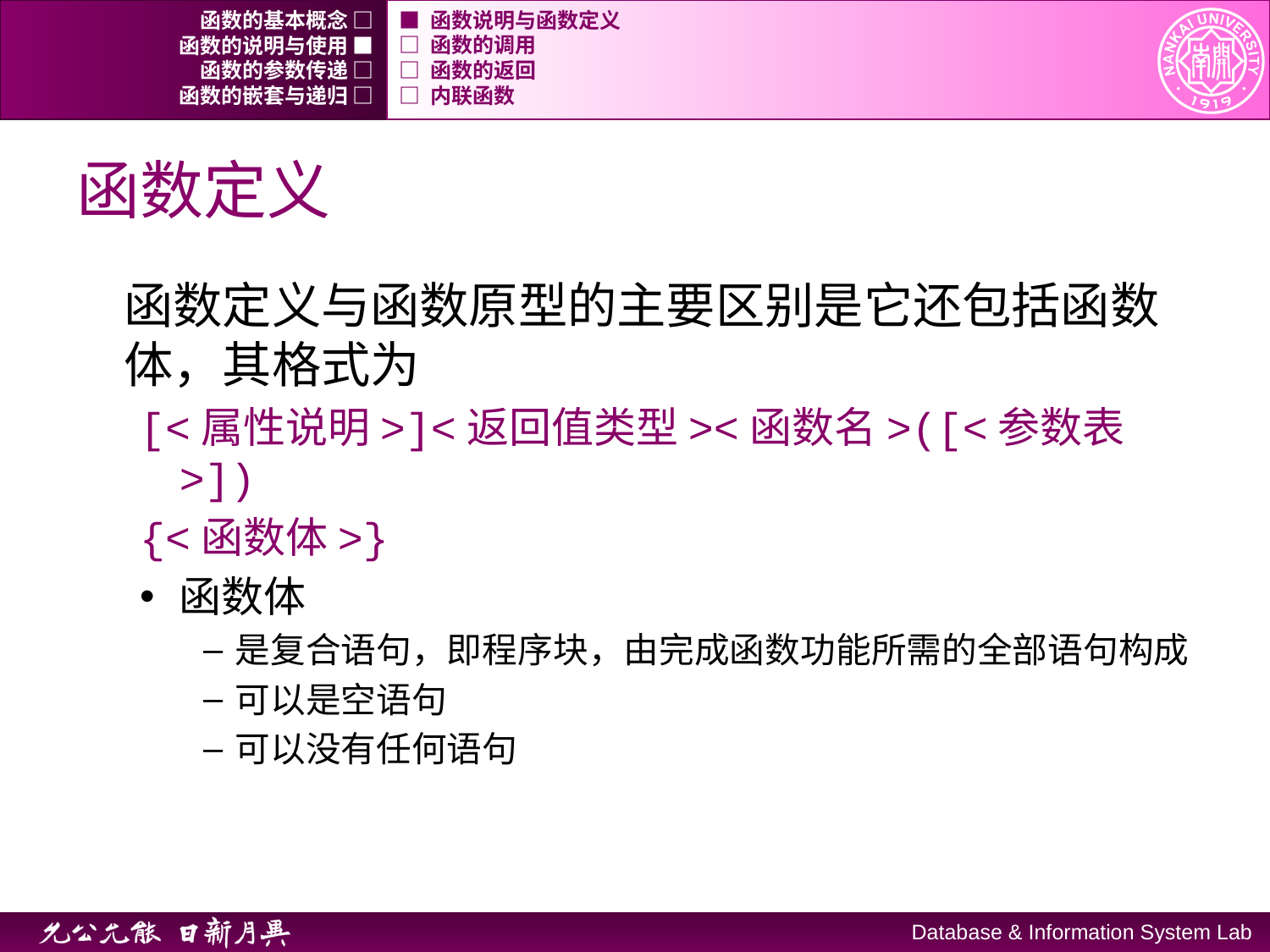

函数的基本概念 □
■ 函数说明与函数定义
函数的说明与使用 ■
□ 函数的调用
函数的参数传递 □
□ 函数的返回
函数的嵌套与递归 □
□ 内联函数
# 函数定义
函数定义与函数原型的主要区别是它还包括函数体，其格式为
[<属性说明>]<返回值类型><函数名>([<参数表>])
{<函数体>}
函数体
是复合语句，即程序块，由完成函数功能所需的全部语句构成
可以是空语句
可以没有任何语句